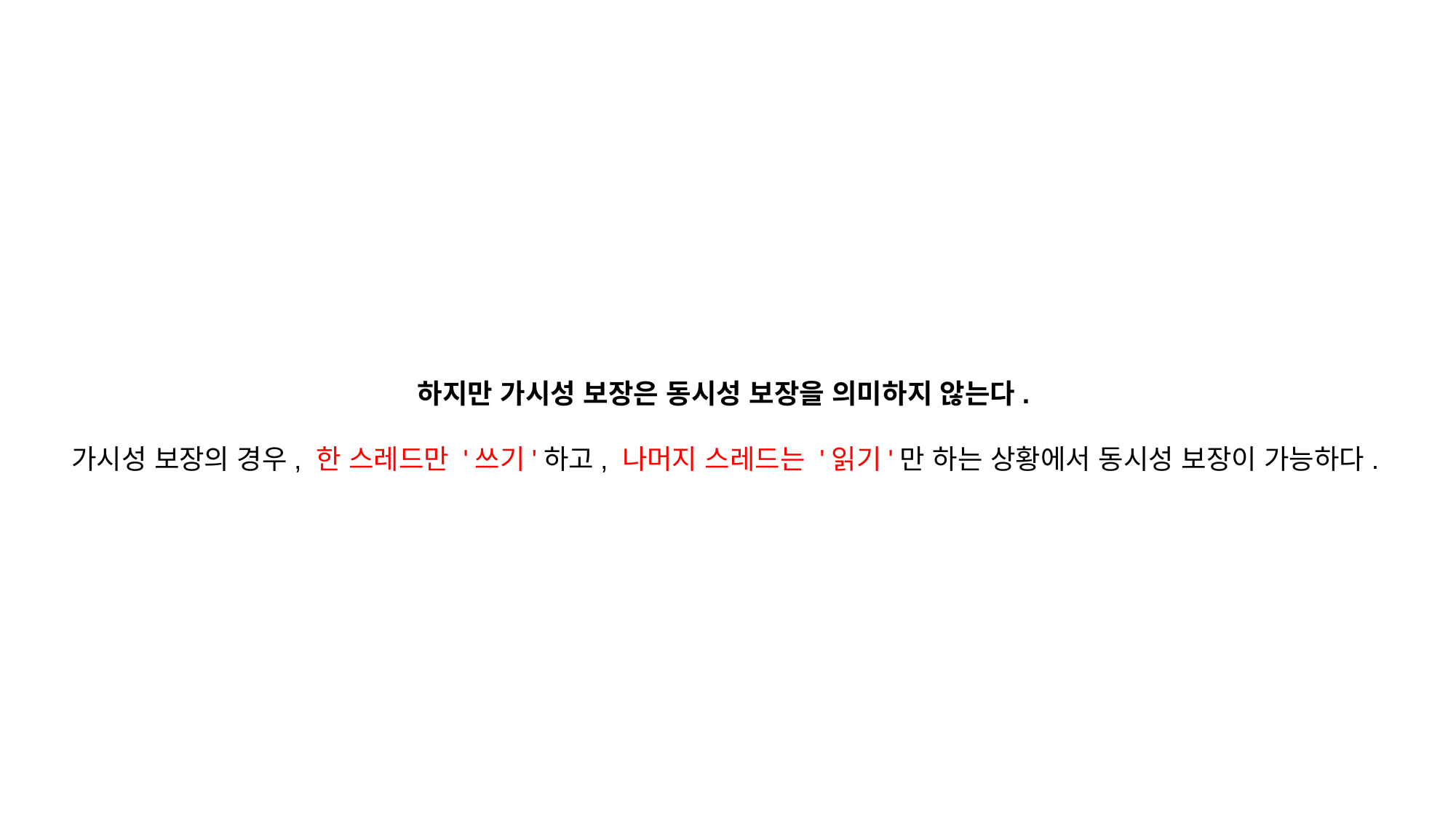

하지만 가시성 보장은 동시성 보장을 의미하지 않는다.

가시성 보장의 경우, 한 스레드만 '쓰기'하고, 나머지 스레드는 '읽기'만 하는 상황에서 동시성 보장이 가능하다.